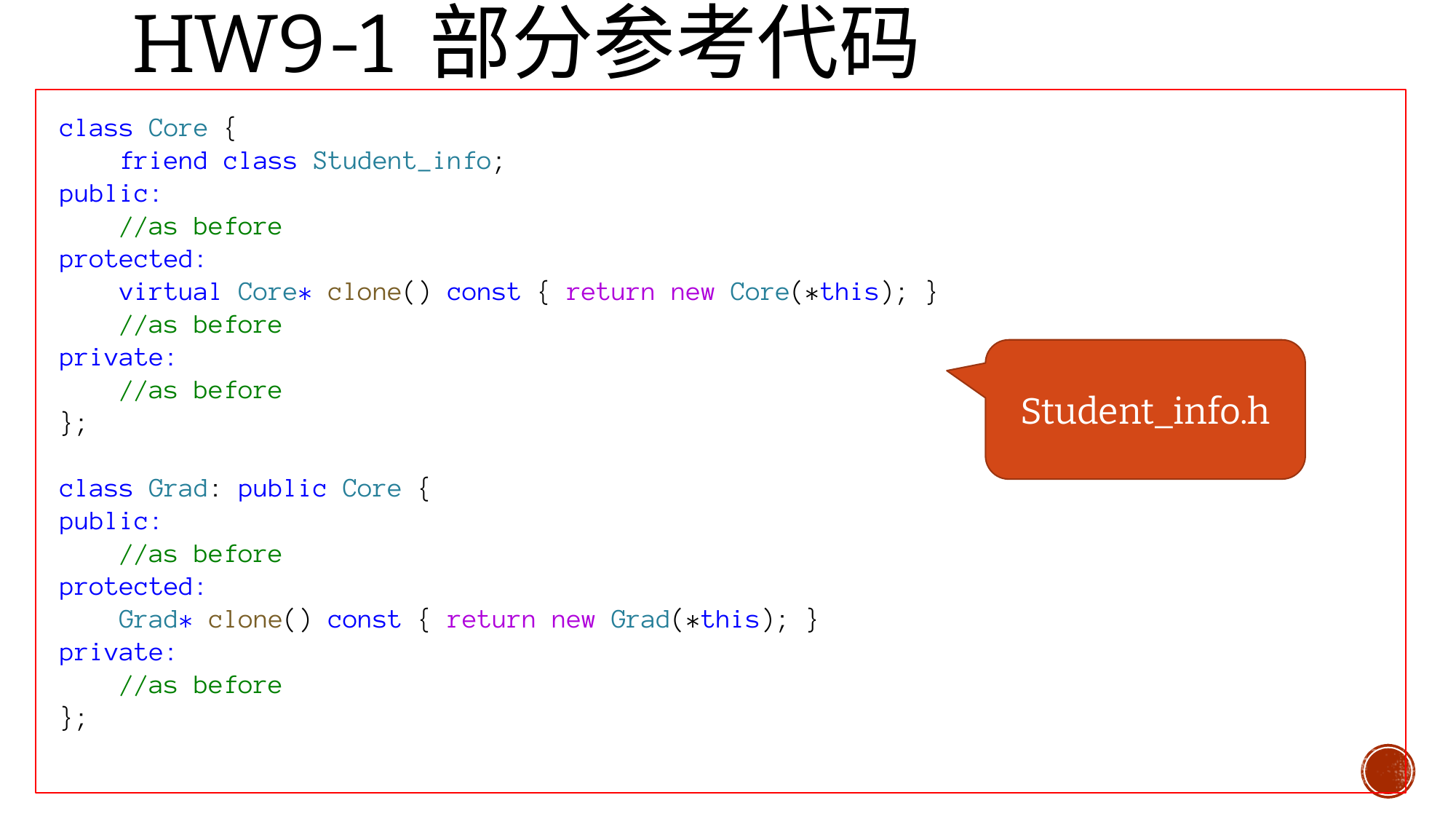

# HW9-1 部分参考代码

class Core {
    friend class Student_info;
public:
    //as before
protected:
    virtual Core* clone() const { return new Core(*this); }
    //as before
private:
    //as before
};

class Grad: public Core {
public:
    //as before
protected:
    Grad* clone() const { return new Grad(*this); }
private:
    //as before
};

Student_info.h
16